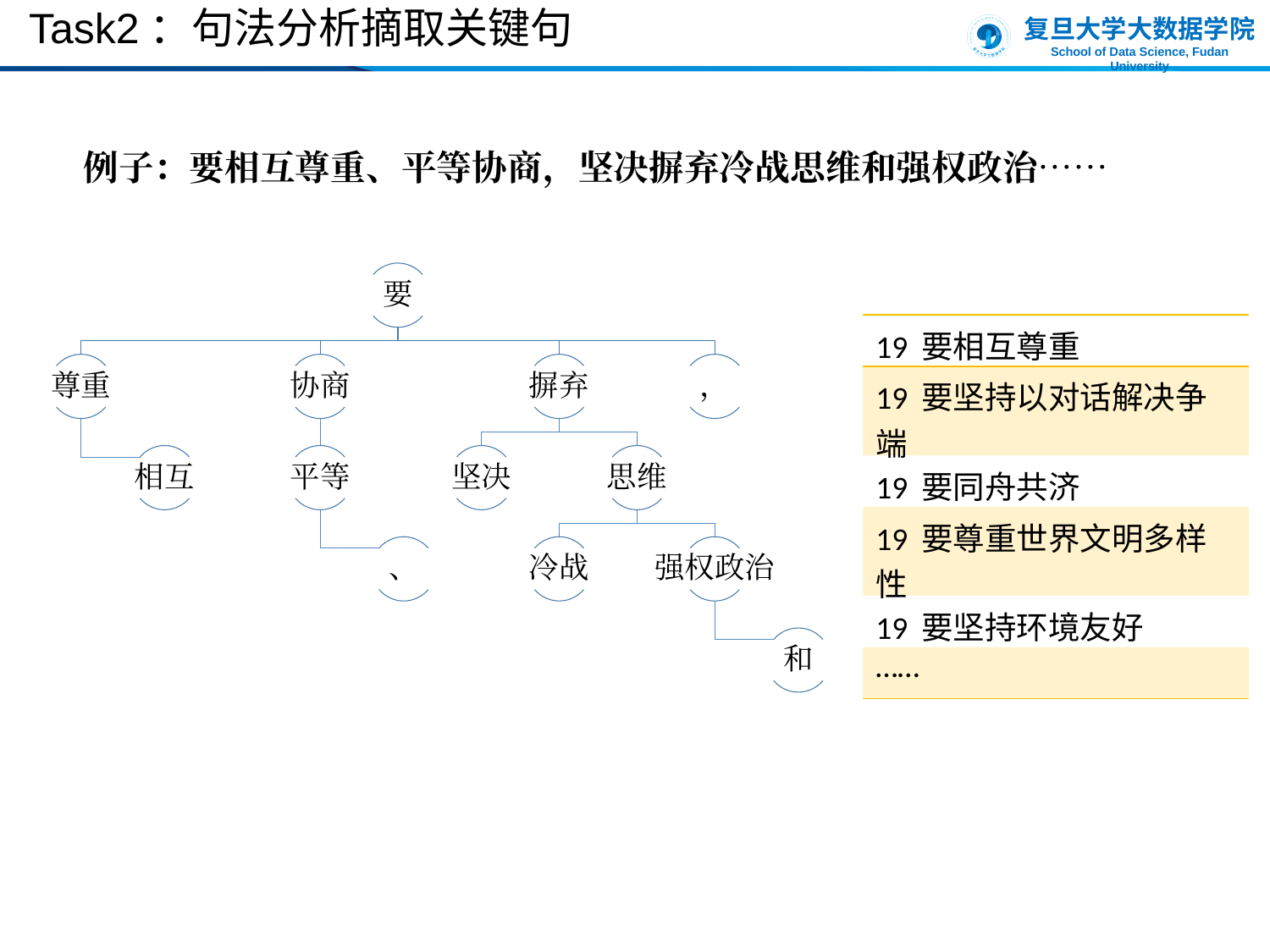

# Task2：句法分析摘取关键句
例子：要相互尊重、平等协商，坚决摒弃冷战思维和强权政治……
要
尊重
相互
协商
平等
、
摒弃
坚决
思维
冷战
强权政治
和
，
| 19 要相互尊重 |
| --- |
| 19 要坚持以对话解决争端 |
| 19 要同舟共济 |
| 19 要尊重世界文明多样性 |
| 19 要坚持环境友好 |
| …… |